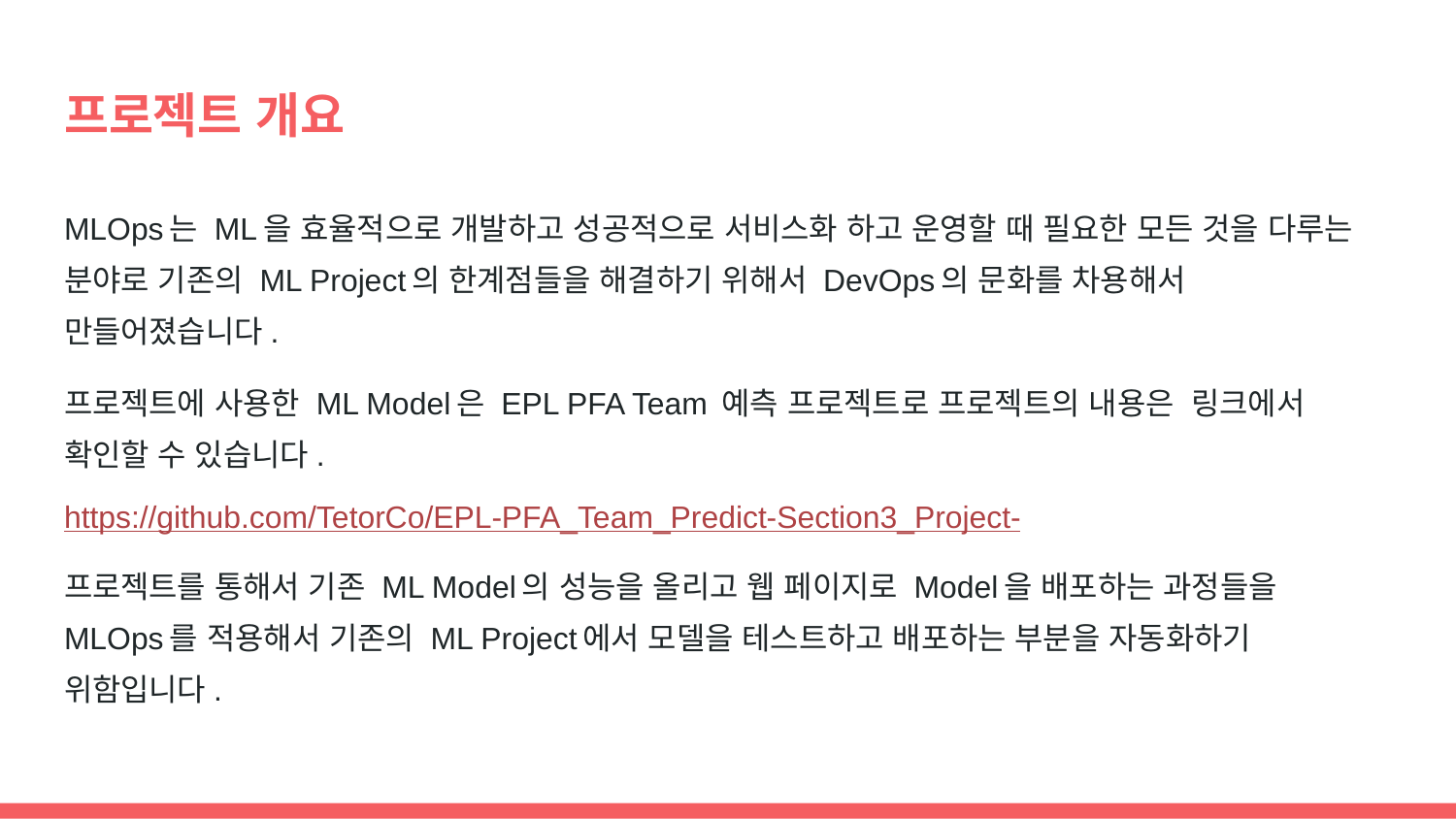

# 프로젝트 개요
MLOps는 ML을 효율적으로 개발하고 성공적으로 서비스화 하고 운영할 때 필요한 모든 것을 다루는 분야로 기존의 ML Project의 한계점들을 해결하기 위해서 DevOps의 문화를 차용해서 만들어졌습니다.
프로젝트에 사용한 ML Model은 EPL PFA Team 예측 프로젝트로 프로젝트의 내용은  링크에서 확인할 수 있습니다.
https://github.com/TetorCo/EPL-PFA_Team_Predict-Section3_Project-
프로젝트를 통해서 기존 ML Model의 성능을 올리고 웹 페이지로 Model을 배포하는 과정들을 MLOps를 적용해서 기존의 ML Project에서 모델을 테스트하고 배포하는 부분을 자동화하기 위함입니다.